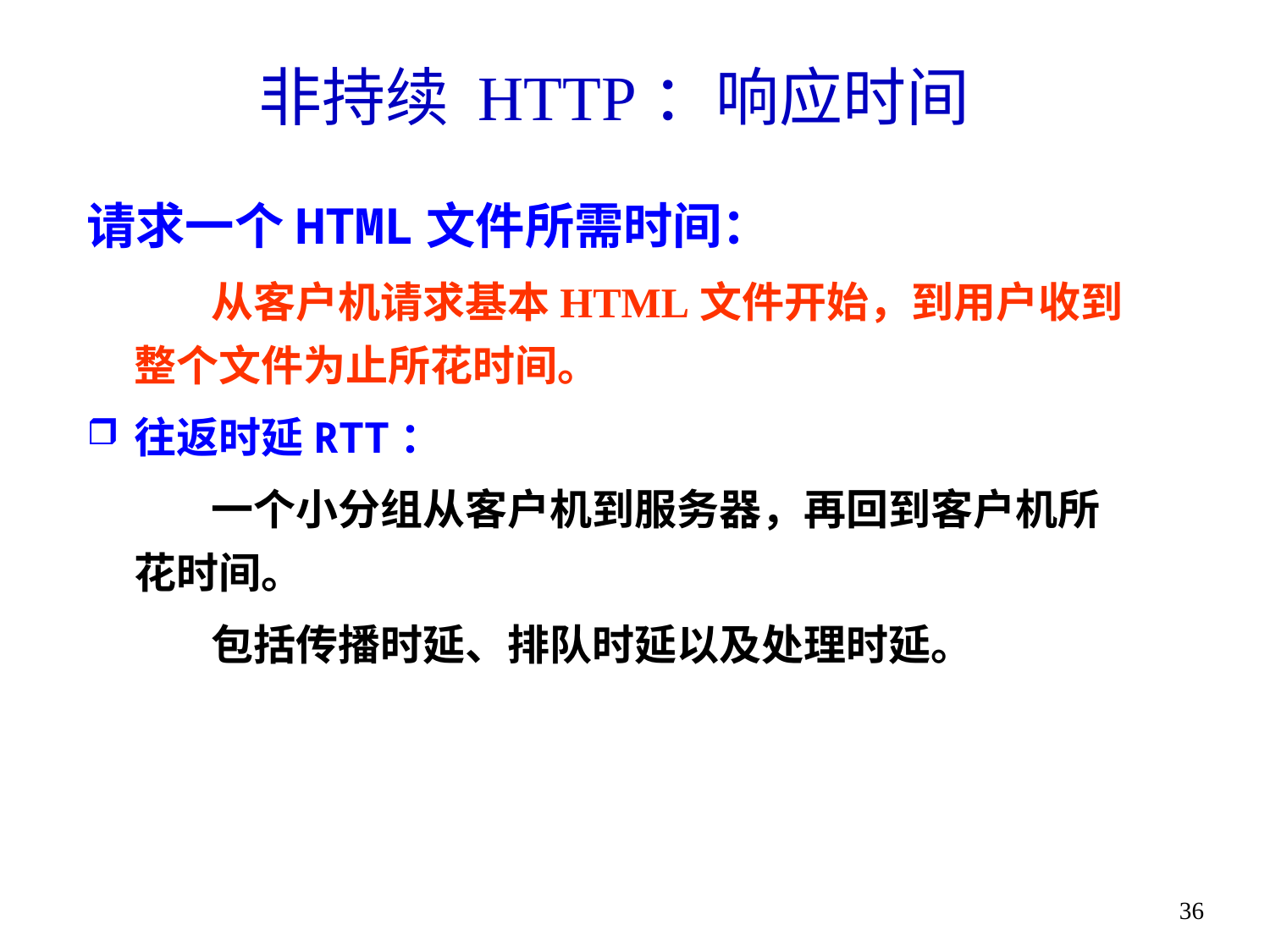

# 非持续 HTTP：响应时间
请求一个HTML文件所需时间：
            从客户机请求基本HTML文件开始，到用户收到整个文件为止所花时间。
往返时延RTT：
            一个小分组从客户机到服务器，再回到客户机所花时间。
            包括传播时延、排队时延以及处理时延。
36